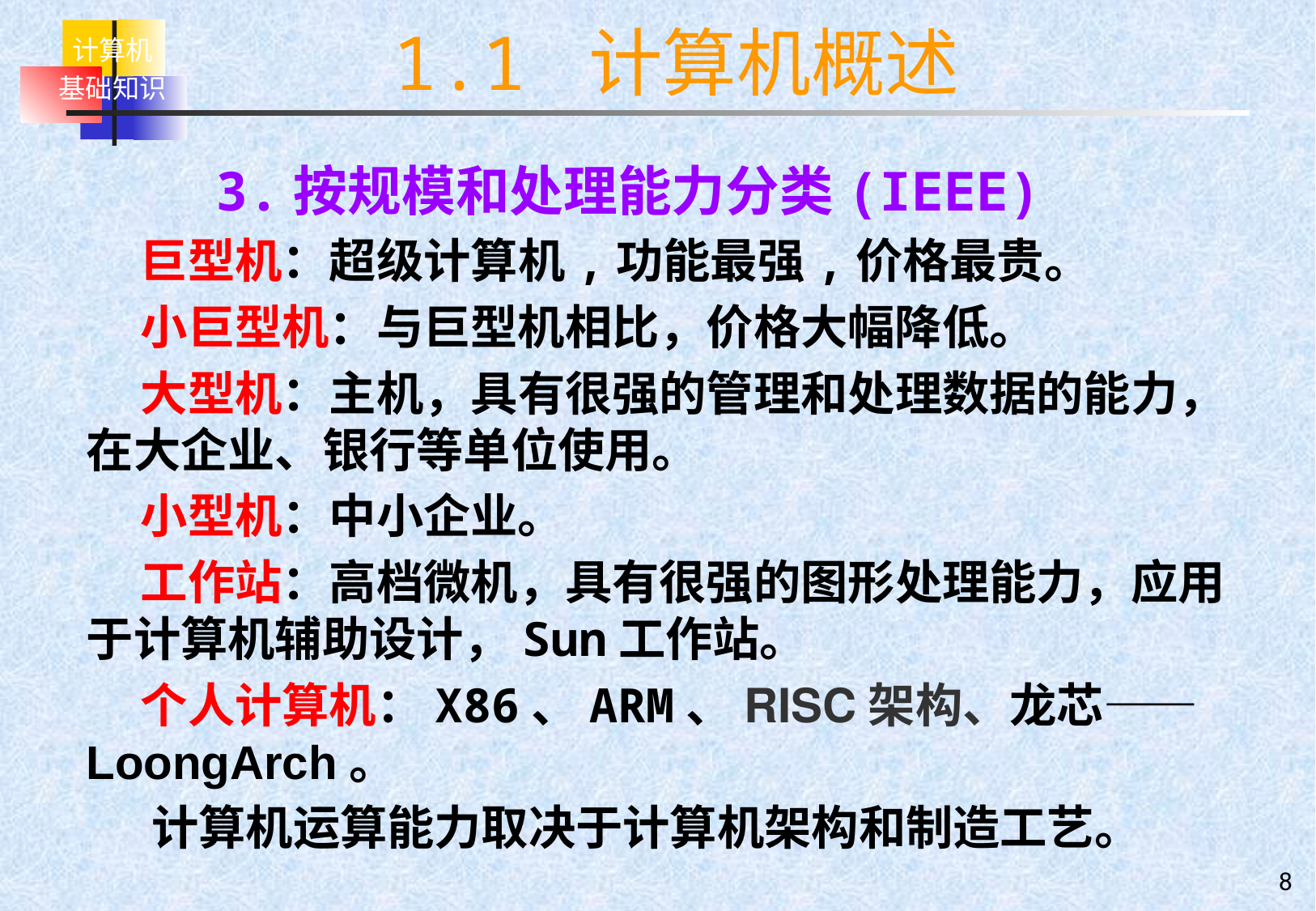

# 1.1 计算机概述
    3.按规模和处理能力分类(IEEE)
    巨型机：超级计算机,功能最强,价格最贵。
    小巨型机：与巨型机相比，价格大幅降低。
    大型机：主机，具有很强的管理和处理数据的能力，在大企业、银行等单位使用。
    小型机：中小企业。
    工作站：高档微机，具有很强的图形处理能力，应用于计算机辅助设计，Sun工作站。
    个人计算机：X86、ARM、RISC架构、龙芯——LoongArch。
     计算机运算能力取决于计算机架构和制造工艺。
8